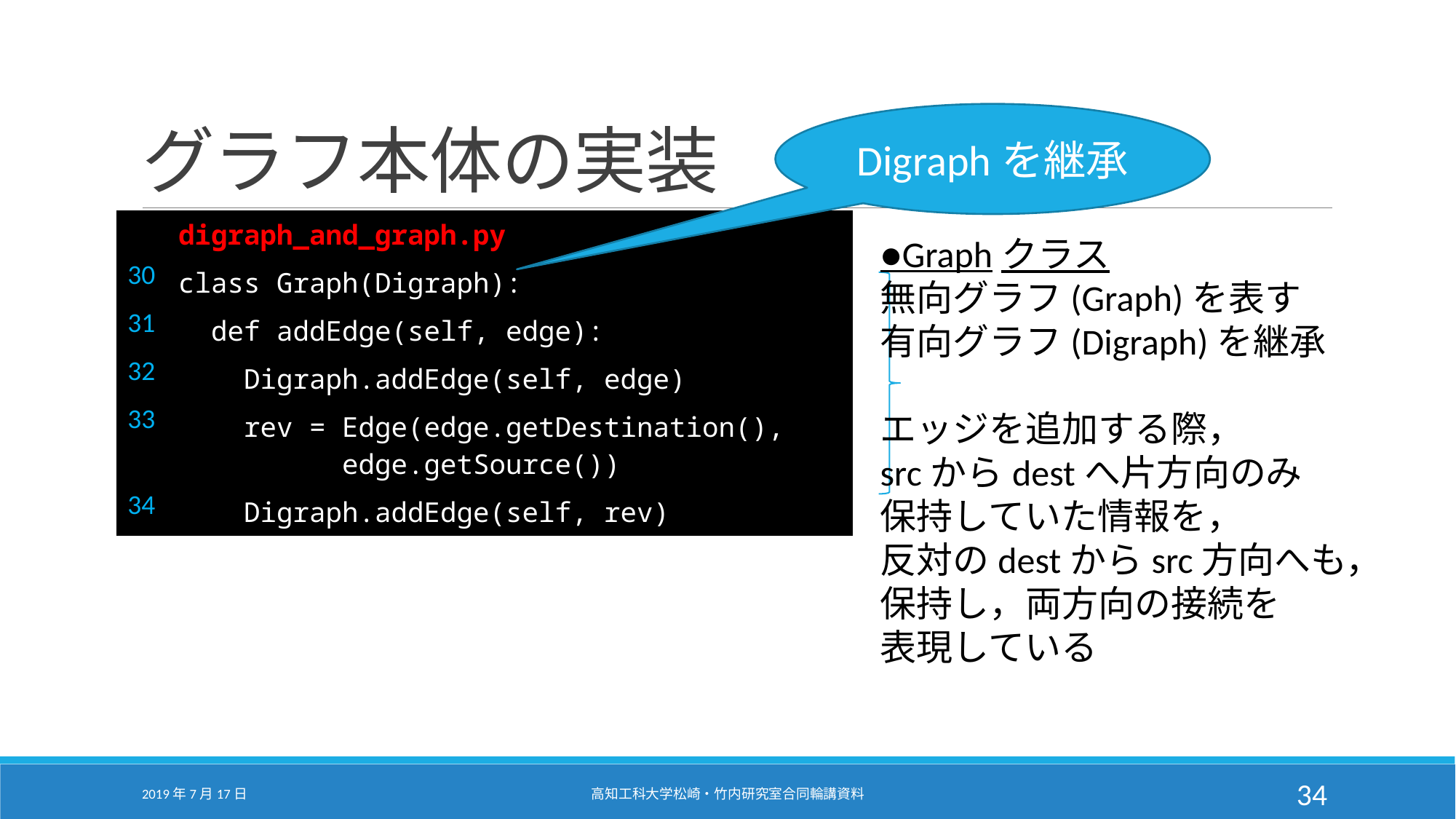

# グラフ本体の実装
Digraphを継承
|  | digraph\_and\_graph.py |
| --- | --- |
| 30 | class Graph(Digraph): |
| 31 | def addEdge(self, edge): |
| 32 | Digraph.addEdge(self, edge) |
| 33 | rev = Edge(edge.getDestination(), edge.getSource()) |
| 34 | Digraph.addEdge(self, rev) |
●Graphクラス
無向グラフ(Graph)を表す
有向グラフ(Digraph)を継承

エッジを追加する際，
srcからdestへ片方向のみ
保持していた情報を，
反対のdestからsrc方向へも，
保持し，両方向の接続を
表現している

2019年7月17日
高知工科大学松崎・竹内研究室合同輪講資料
34